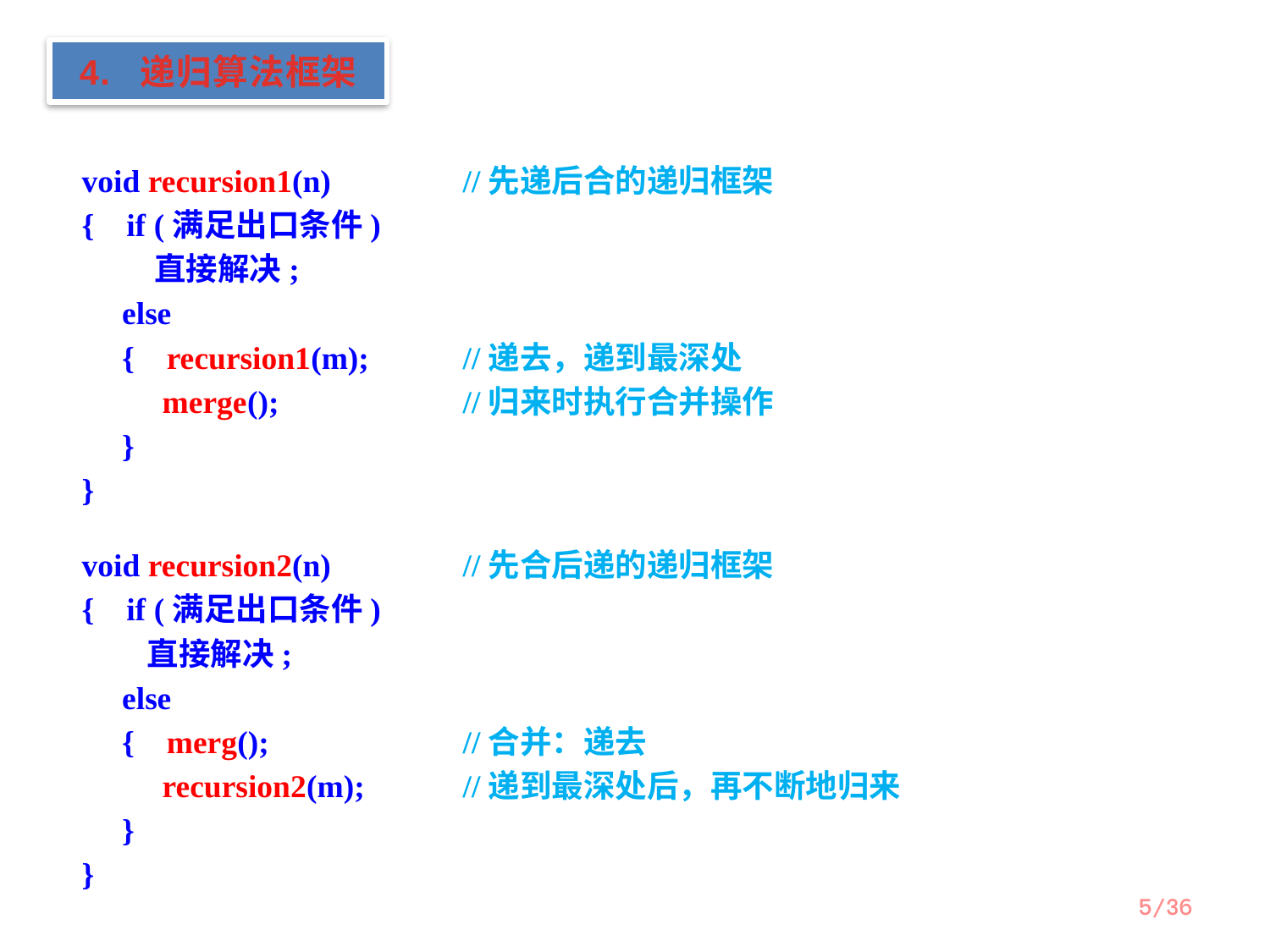

4.  递归算法框架
void recursion1(n)		//先递后合的递归框架
{    if (满足出口条件)
         直接解决;
     else
     {    recursion1(m);	//递去，递到最深处
          merge();		//归来时执行合并操作
     }
}
void recursion2(n)		//先合后递的递归框架
{    if (满足出口条件)
        直接解决;
     else
     {    merg();		//合并：递去
          recursion2(m);	//递到最深处后，再不断地归来
     }
}
5/36